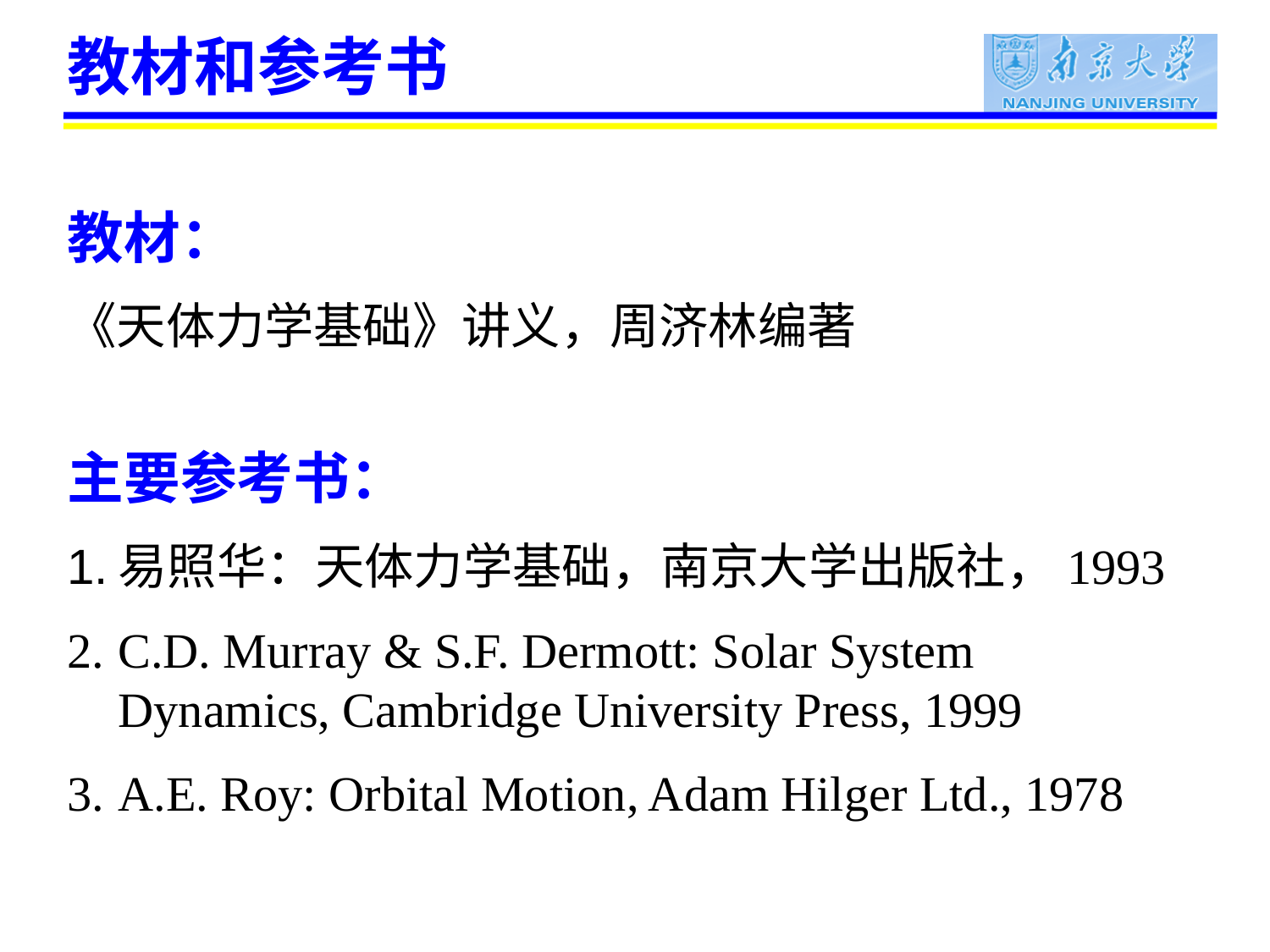

# 教材和参考书
教材：
《天体力学基础》讲义，周济林编著

主要参考书：
易照华：天体力学基础，南京大学出版社，1993
C.D. Murray & S.F. Dermott: Solar System Dynamics, Cambridge University Press, 1999
A.E. Roy: Orbital Motion, Adam Hilger Ltd., 1978